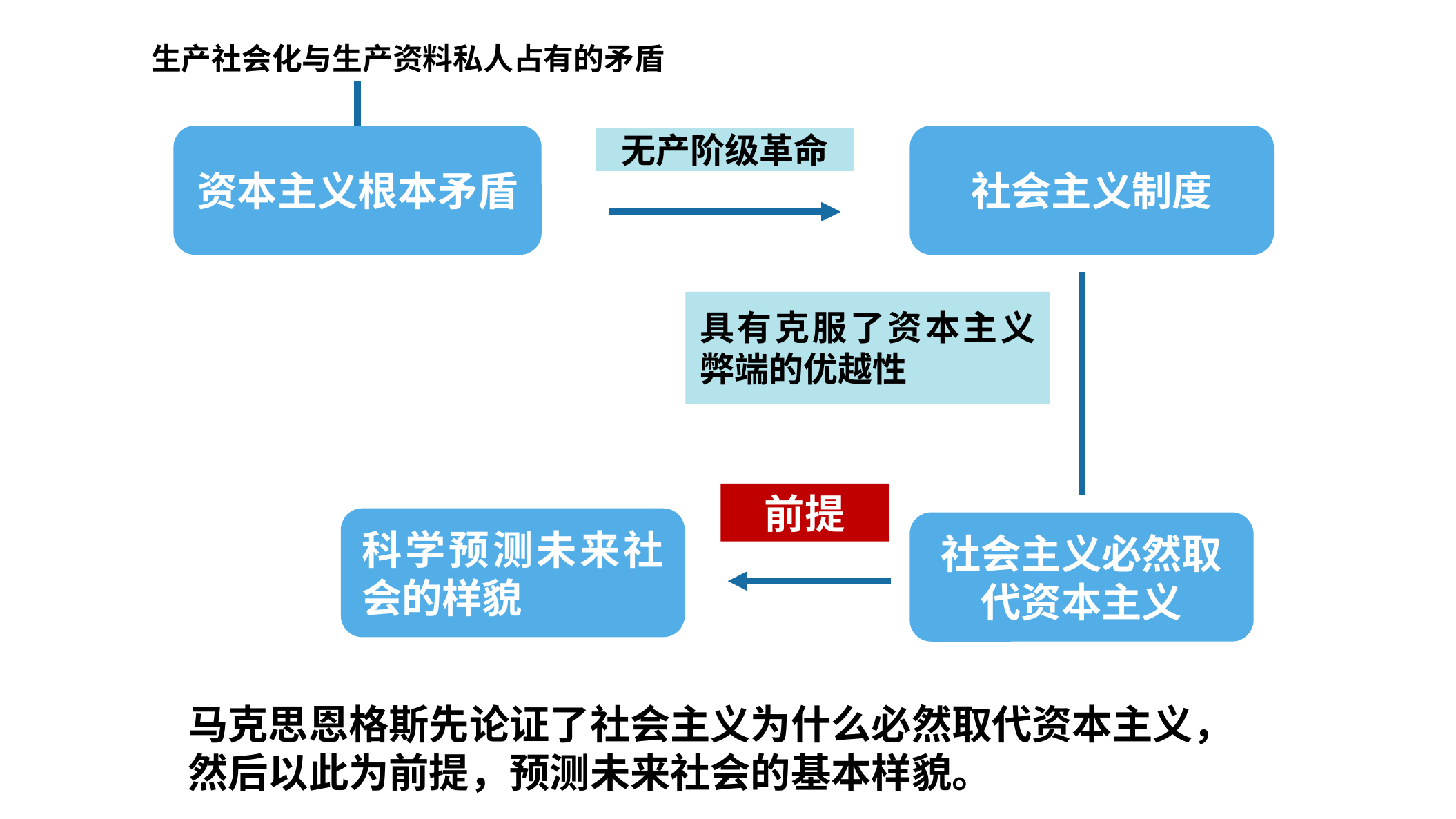

生产社会化与生产资料私人占有的矛盾
资本主义根本矛盾
社会主义制度
无产阶级革命
具有克服了资本主义弊端的优越性
前提
科学预测未来社会的样貌
社会主义必然取代资本主义
马克思恩格斯先论证了社会主义为什么必然取代资本主义，然后以此为前提，预测未来社会的基本样貌。